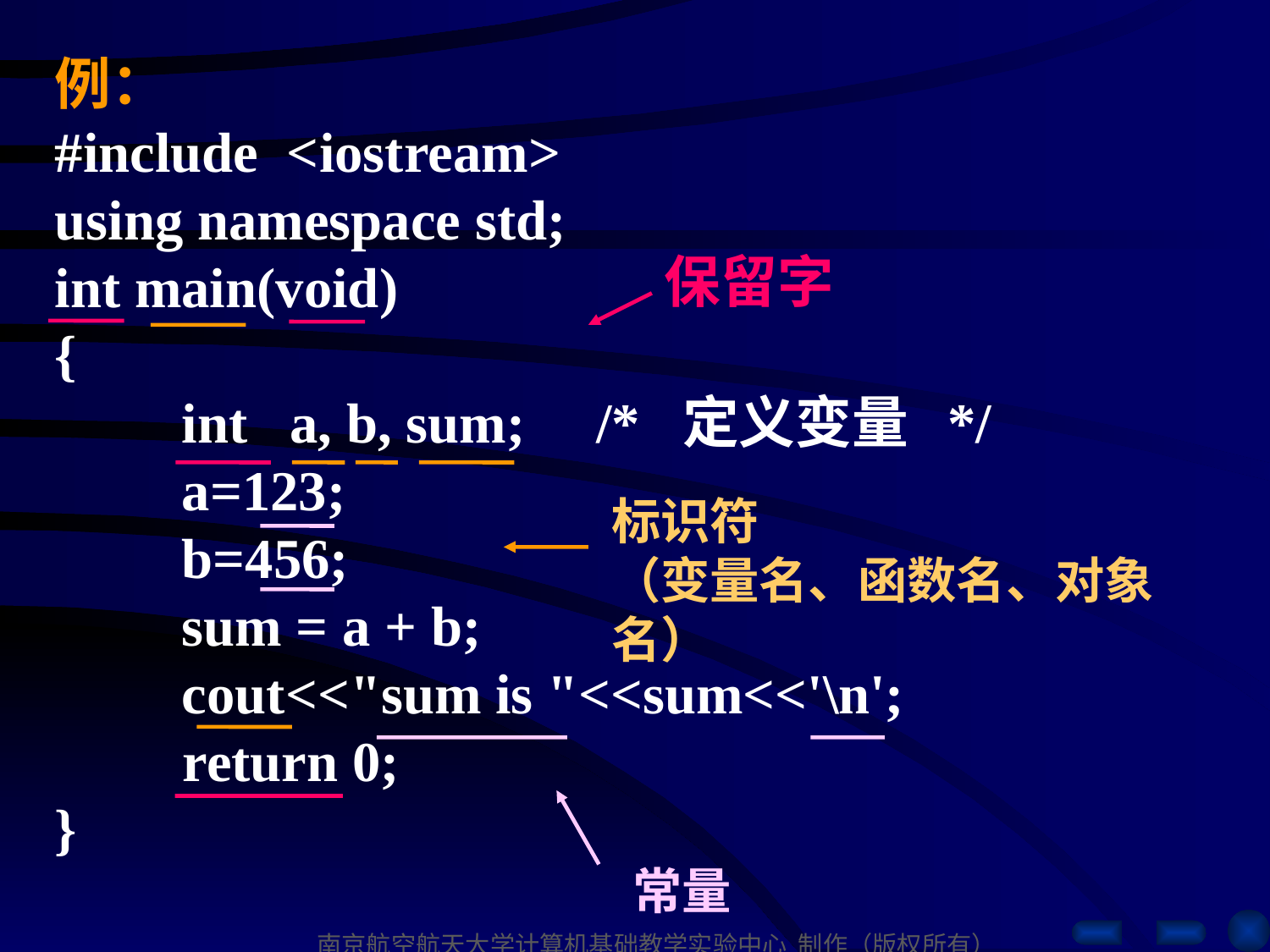

例：
#include  <iostream>
using namespace std;
int main(void)
{
	int   a, b, sum;     /*  定义变量  */
	a=123;
	b=456;
	sum = a + b;
	cout<<"sum is "<<sum<<'\n';
         return 0;
}
保留字

标识符
（变量名、函数名、对象名）

常量